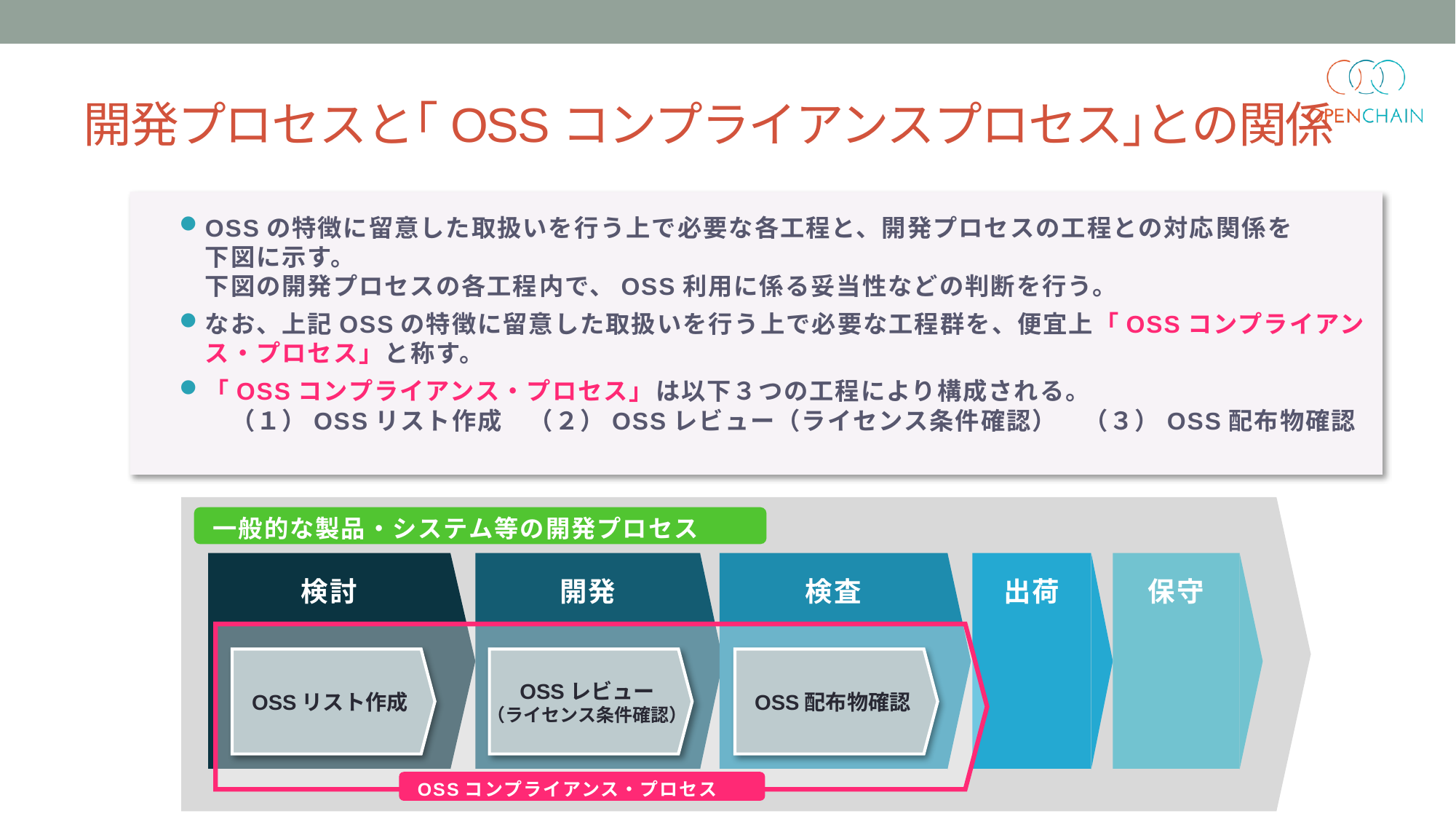

# 開発プロセスと｢OSSコンプライアンスプロセス｣との関係

OSSの特徴に留意した取扱いを行う上で必要な各工程と、開発プロセスの工程との対応関係を
下図に示す。
下図の開発プロセスの各工程内で、OSS利用に係る妥当性などの判断を行う。
なお、上記OSSの特徴に留意した取扱いを行う上で必要な工程群を、便宜上「OSSコンプライアンス・プロセス」と称す。
「OSSコンプライアンス・プロセス」は以下３つの工程により構成される。
　（１）OSSリスト作成　（２）OSSレビュー（ライセンス条件確認）　（３）OSS配布物確認

一般的な製品・システム等の開発プロセス
検討

開発

検査

出荷

保守

OSSリスト作成
OSSレビュー
（ライセンス条件確認）
OSS配布物確認
OSSコンプライアンス・プロセス